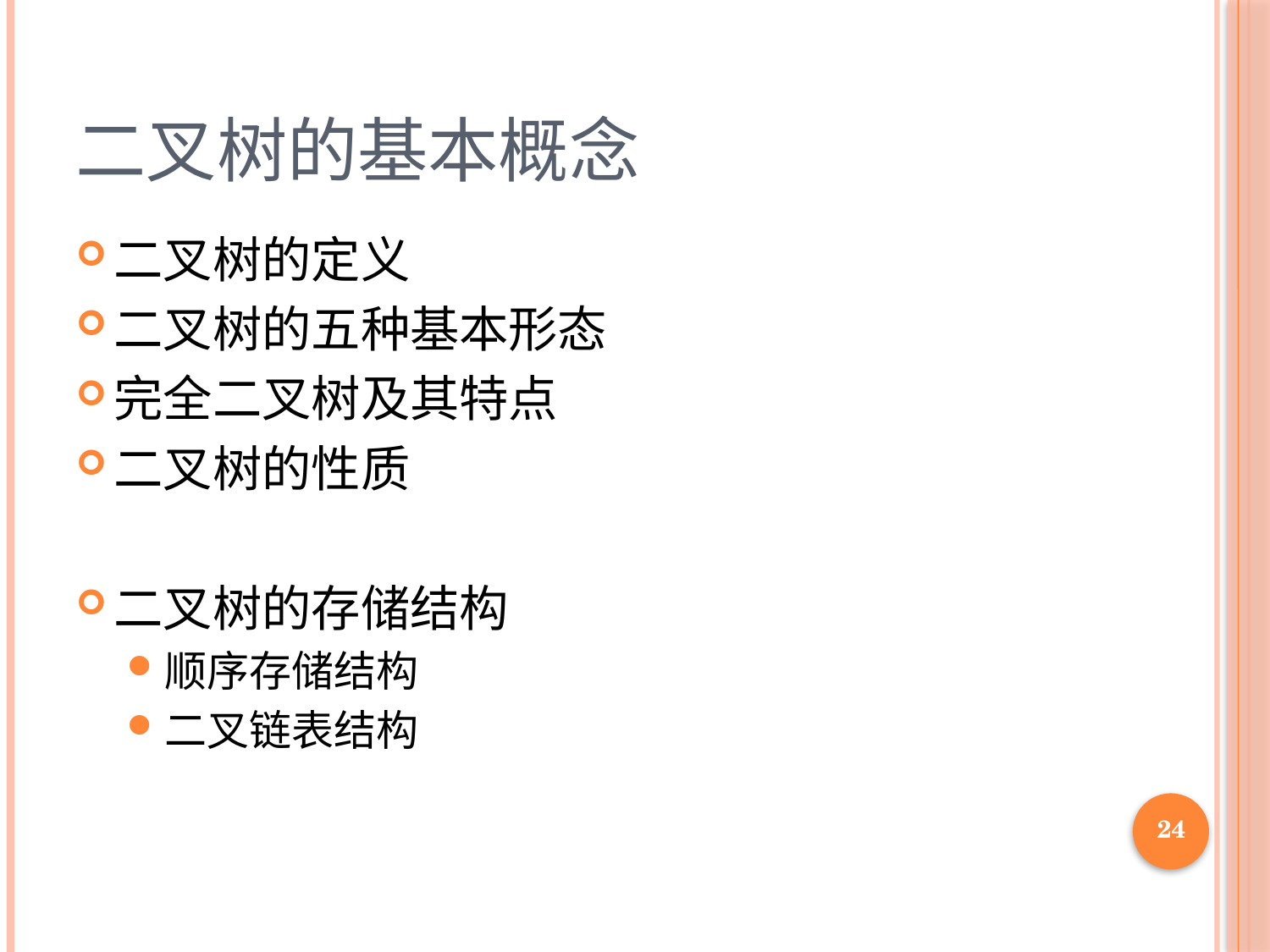

# 二叉树的基本概念
二叉树的定义
二叉树的五种基本形态
完全二叉树及其特点
二叉树的性质

二叉树的存储结构
顺序存储结构
二叉链表结构
24